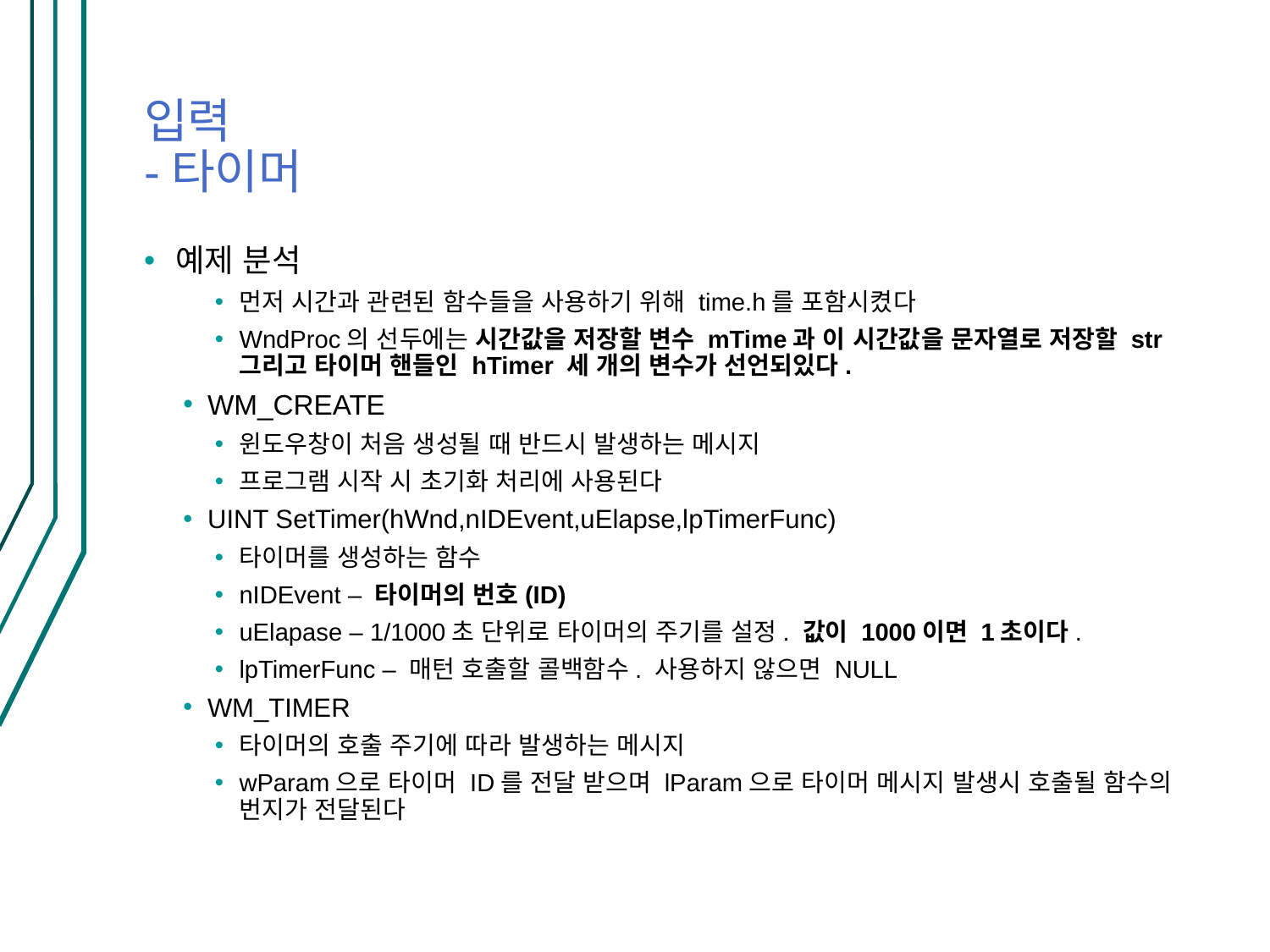

# 입력 -타이머
예제 분석
먼저 시간과 관련된 함수들을 사용하기 위해 time.h를 포함시켰다
WndProc의 선두에는 시간값을 저장할 변수 mTime과 이 시간값을 문자열로 저장할 str 그리고 타이머 핸들인 hTimer 세 개의 변수가 선언되있다.
WM_CREATE
윈도우창이 처음 생성될 때 반드시 발생하는 메시지
프로그램 시작 시 초기화 처리에 사용된다
UINT SetTimer(hWnd,nIDEvent,uElapse,lpTimerFunc)
타이머를 생성하는 함수
nIDEvent – 타이머의 번호(ID)
uElapase – 1/1000초 단위로 타이머의 주기를 설정. 값이 1000이면 1초이다.
lpTimerFunc – 매턴 호출할 콜백함수. 사용하지 않으면 NULL
WM_TIMER
타이머의 호출 주기에 따라 발생하는 메시지
wParam으로 타이머 ID를 전달 받으며 lParam으로 타이머 메시지 발생시 호출될 함수의 번지가 전달된다